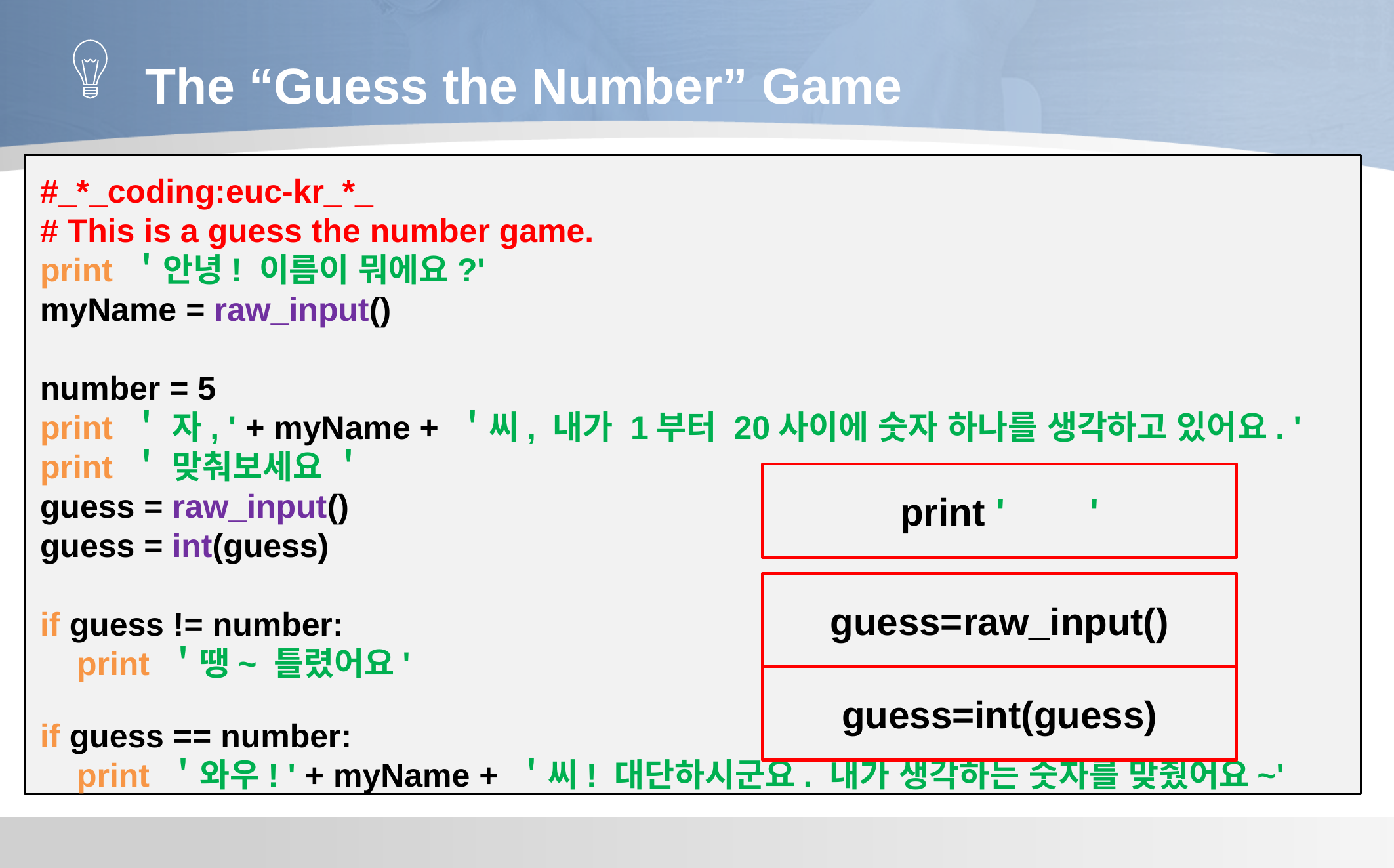

The “Guess the Number” Game
#_*_coding:euc-kr_*_
# This is a guess the number game.
print ＇안녕! 이름이 뭐에요?'
myName = raw_input()

number = 5
print ＇ 자, ' + myName + ＇씨, 내가 1부터 20사이에 숫자 하나를 생각하고 있어요. '
print ＇ 맞춰보세요 ＇
guess = raw_input()
guess = int(guess)

if guess != number:
    print ＇땡~ 틀렸어요'

if guess == number:
    print ＇와우! ' + myName + ＇씨! 대단하시군요. 내가 생각하는 숫자를 맞췄어요~'
print '        '
guess=raw_input()
guess=int(guess)